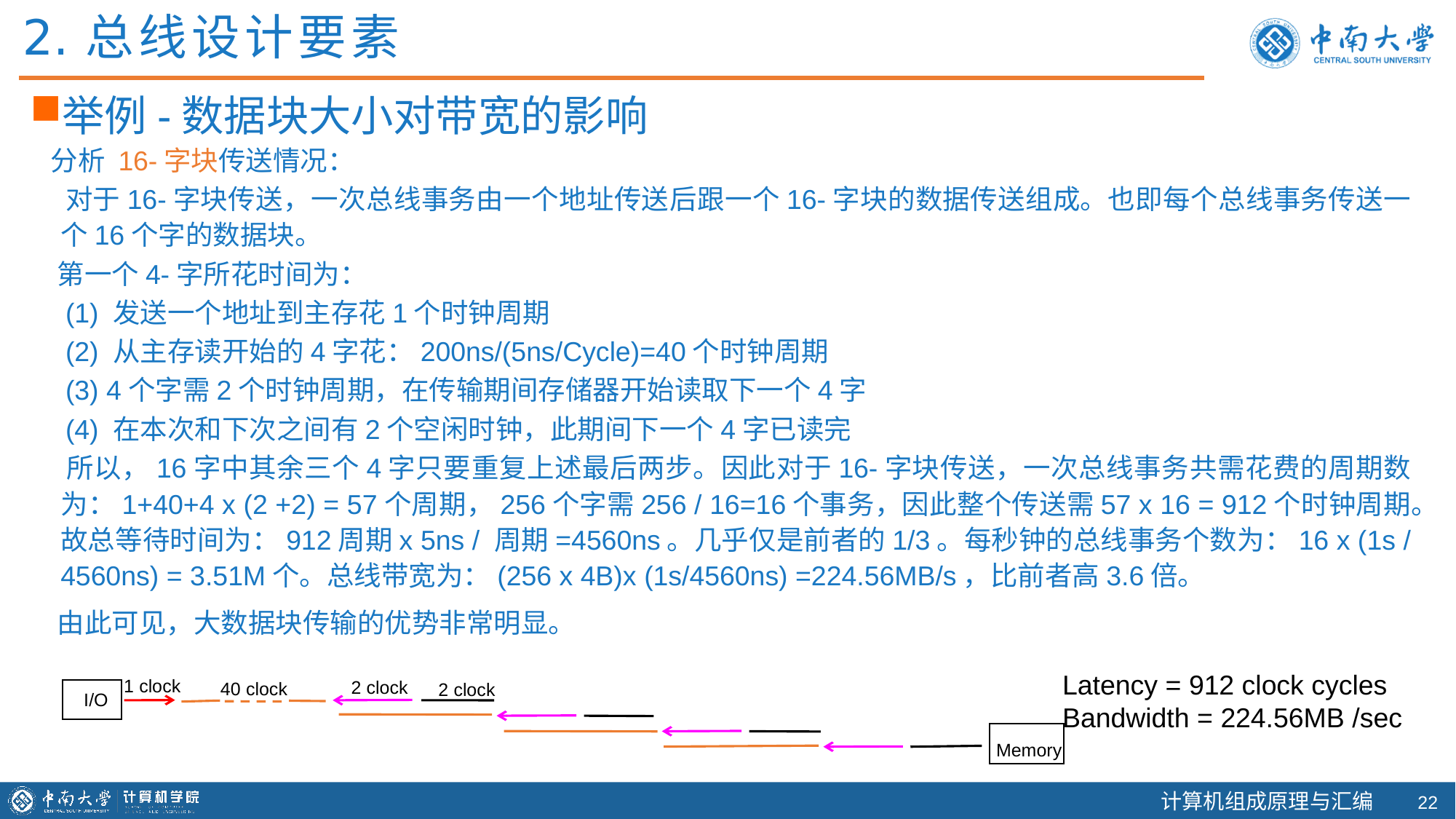

2.总线设计要素

举例-数据块大小对带宽的影响
    分析 16-字块传送情况：
      对于16-字块传送，一次总线事务由一个地址传送后跟一个16-字块的数据传送组成。也即每个总线事务传送一个16个字的数据块。
     第一个4-字所花时间为：
      (1) 发送一个地址到主存花1个时钟周期
      (2) 从主存读开始的4字花：200ns/(5ns/Cycle)=40个时钟周期
      (3) 4个字需2个时钟周期，在传输期间存储器开始读取下一个4字
      (4) 在本次和下次之间有2个空闲时钟，此期间下一个4字已读完
      所以，16字中其余三个4字只要重复上述最后两步。因此对于16-字块传送，一次总线事务共需花费的周期数为：1+40+4 x (2 +2) = 57个周期，256个字需256 / 16=16个事务，因此整个传送需57 x 16 = 912个时钟周期。故总等待时间为：912周期x 5ns / 周期=4560ns。几乎仅是前者的1/3。每秒钟的总线事务个数为：16 x (1s / 4560ns) = 3.51M个。总线带宽为：(256 x 4B)x (1s/4560ns) =224.56MB/s，比前者高3.6倍。
     由此可见，大数据块传输的优势非常明显。

Latency = 912 clock cycles
Bandwidth = 224.56MB /sec
1 clock
2 clock
40 clock
2 clock

I/O

Memory

22